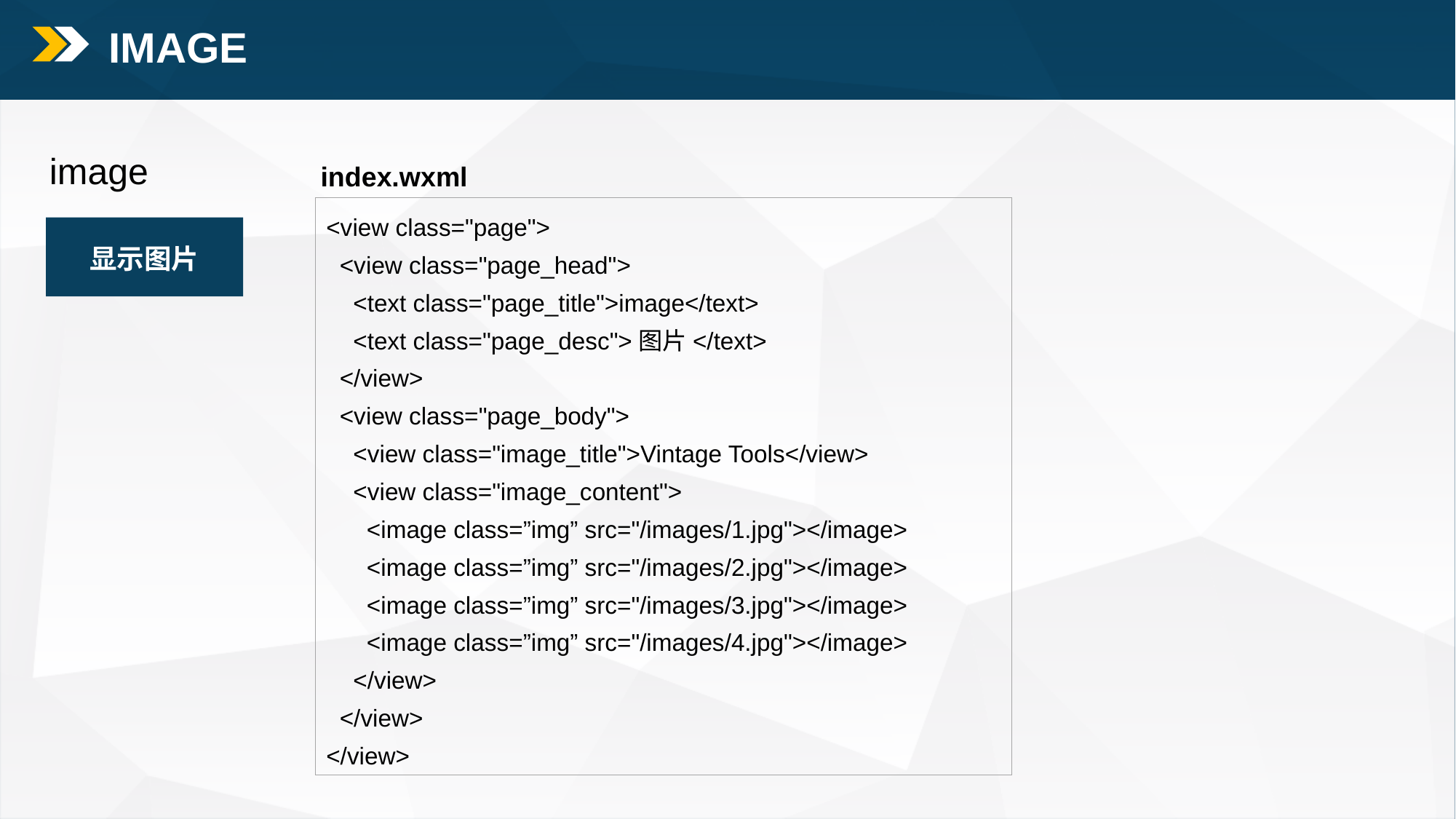

IMAGE

image
index.wxml
<view class="page">
  <view class="page_head">
    <text class="page_title">image</text>
    <text class="page_desc">图片</text>
  </view>
  <view class="page_body">
    <view class="image_title">Vintage Tools</view>
    <view class="image_content">
      <image class=”img” src="/images/1.jpg"></image>
      <image class=”img” src="/images/2.jpg"></image>
      <image class=”img” src="/images/3.jpg"></image>
      <image class=”img” src="/images/4.jpg"></image>
    </view>
  </view>
</view>

显示图片